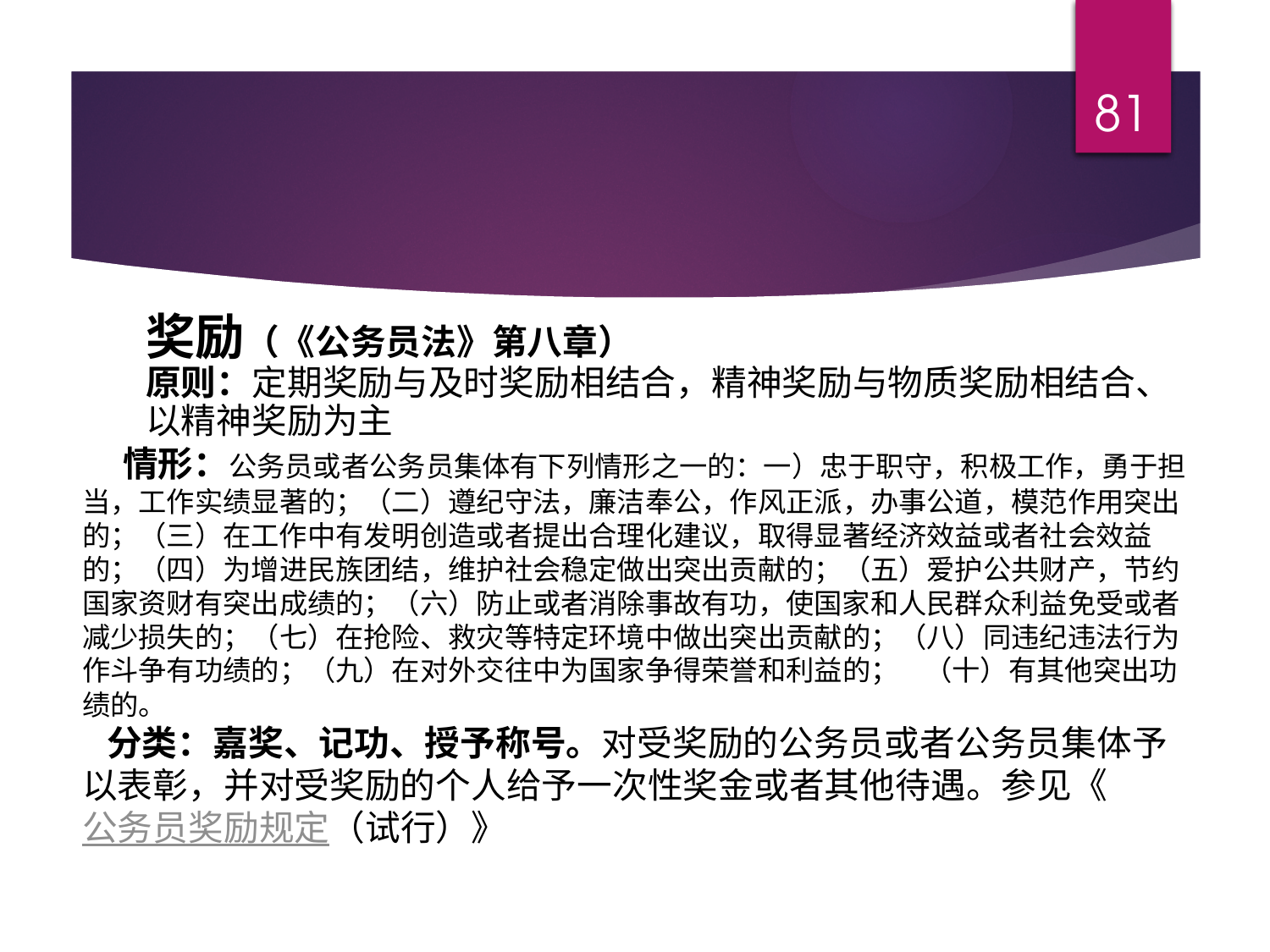

81
奖励（《公务员法》第八章）
原则：定期奖励与及时奖励相结合，精神奖励与物质奖励相结合、以精神奖励为主
    情形：公务员或者公务员集体有下列情形之一的：一）忠于职守，积极工作，勇于担当，工作实绩显著的；（二）遵纪守法，廉洁奉公，作风正派，办事公道，模范作用突出的；（三）在工作中有发明创造或者提出合理化建议，取得显著经济效益或者社会效益的；（四）为增进民族团结，维护社会稳定做出突出贡献的；（五）爱护公共财产，节约国家资财有突出成绩的；（六）防止或者消除事故有功，使国家和人民群众利益免受或者减少损失的；（七）在抢险、救灾等特定环境中做出突出贡献的；（八）同违纪违法行为作斗争有功绩的；（九）在对外交往中为国家争得荣誉和利益的；    （十）有其他突出功绩的。
  分类：嘉奖、记功、授予称号。对受奖励的公务员或者公务员集体予以表彰，并对受奖励的个人给予一次性奖金或者其他待遇。参见《公务员奖励规定（试行）》